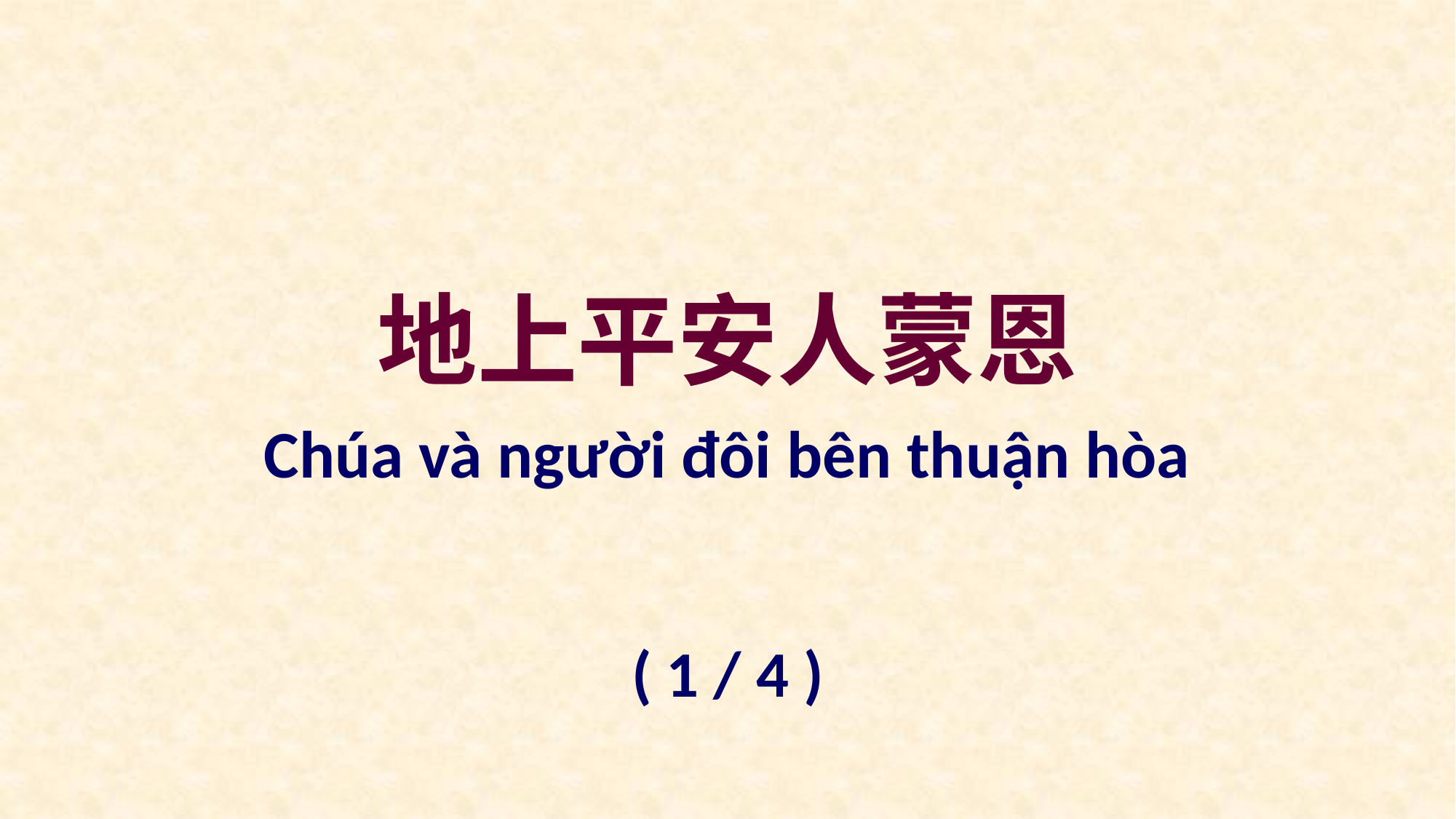

地上平安人蒙恩
Chúa và người đôi bên thuận hòa
( 1 / 4 )